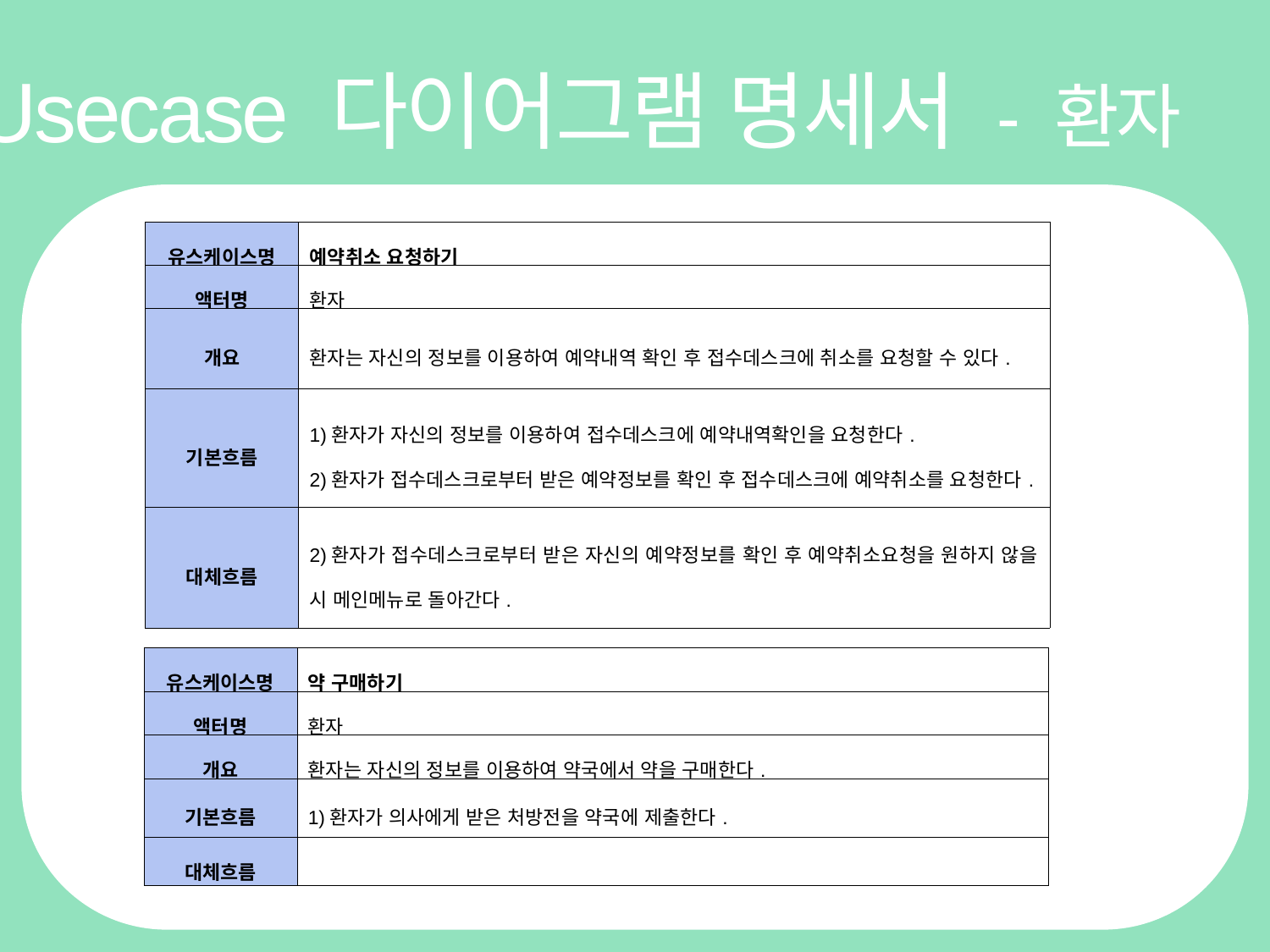

Usecase 다이어그램 명세서 - 환자
| 유스케이스명 | 예약취소 요청하기 |
| --- | --- |
| 액터명 | 환자 |
| 개요 | 환자는 자신의 정보를 이용하여 예약내역 확인 후 접수데스크에 취소를 요청할 수 있다. |
| 기본흐름 | 1)환자가 자신의 정보를 이용하여 접수데스크에 예약내역확인을 요청한다. 2)환자가 접수데스크로부터 받은 예약정보를 확인 후 접수데스크에 예약취소를 요청한다. |
| 대체흐름 | 2)환자가 접수데스크로부터 받은 자신의 예약정보를 확인 후 예약취소요청을 원하지 않을 시 메인메뉴로 돌아간다. |
| 유스케이스명 | 약 구매하기 |
| --- | --- |
| 액터명 | 환자 |
| 개요 | 환자는 자신의 정보를 이용하여 약국에서 약을 구매한다. |
| 기본흐름 | 1)환자가 의사에게 받은 처방전을 약국에 제출한다. |
| 대체흐름 |  |